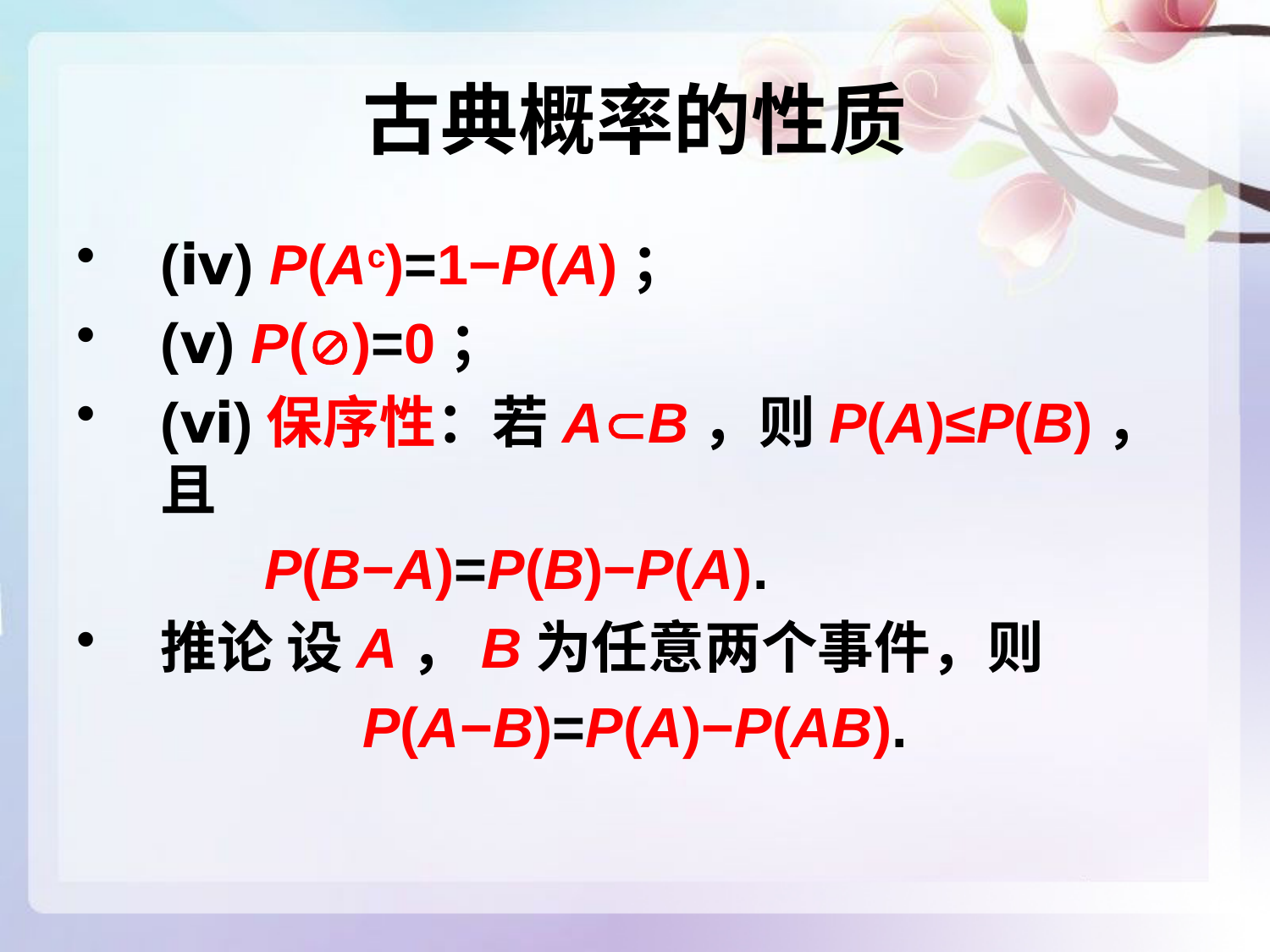

# 古典概率的性质
(ⅳ) P(Ac)=1−P(A)；
(ⅴ) P(∅)=0；
(ⅵ)保序性：若A⊂B，则P(A)≤P(B)，且
            P(B−A)=P(B)−P(A).
推论 设A，B为任意两个事件，则
P(A−B)=P(A)−P(AB).